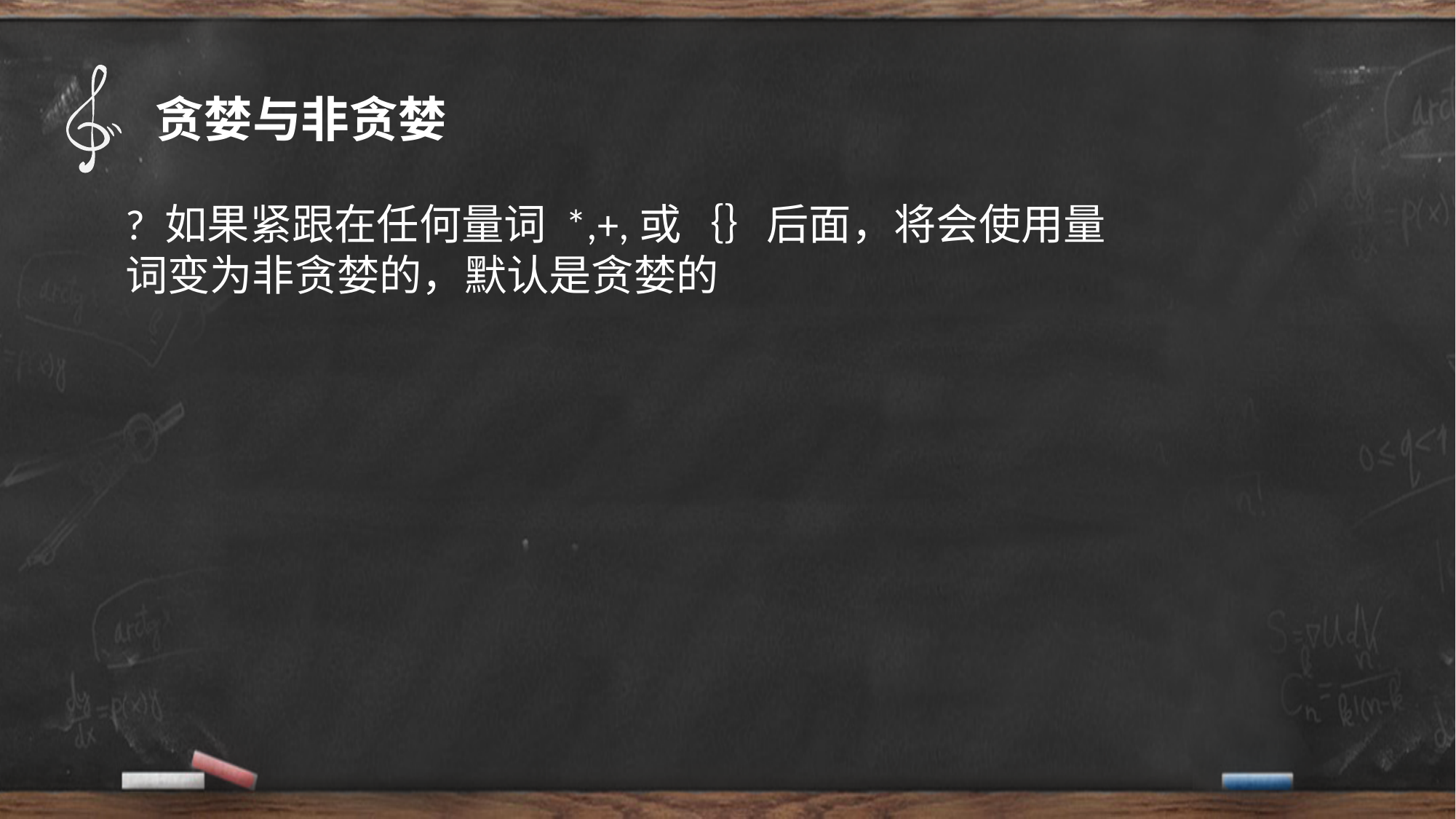

贪婪与非贪婪
? 如果紧跟在任何量词 *,+,或｛｝后面，将会使用量词变为非贪婪的，默认是贪婪的